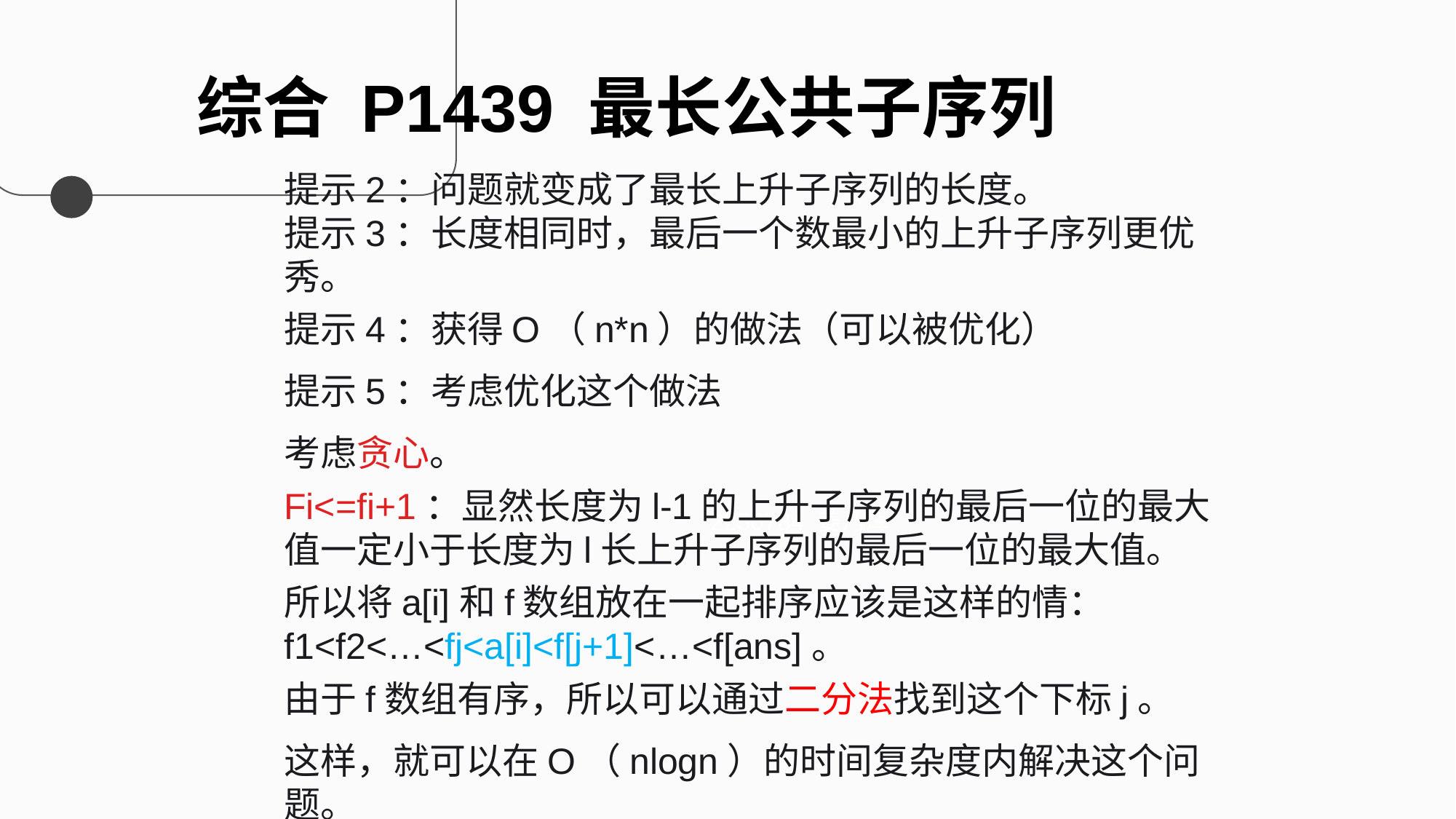

综合 P1439 最长公共子序列
提示2：问题就变成了最长上升子序列的长度。
提示3：长度相同时，最后一个数最小的上升子序列更优秀。
提示4：获得O（n*n）的做法（可以被优化）
提示5：考虑优化这个做法
考虑贪心。
Fi<=fi+1：显然长度为l-1的上升子序列的最后一位的最大值一定小于长度为l长上升子序列的最后一位的最大值。
所以将a[i]和f数组放在一起排序应该是这样的情：f1<f2<…<fj<a[i]<f[j+1]<…<f[ans]。
由于f数组有序，所以可以通过二分法找到这个下标j。
这样，就可以在O（nlogn）的时间复杂度内解决这个问题。

2250784 姜乃珲